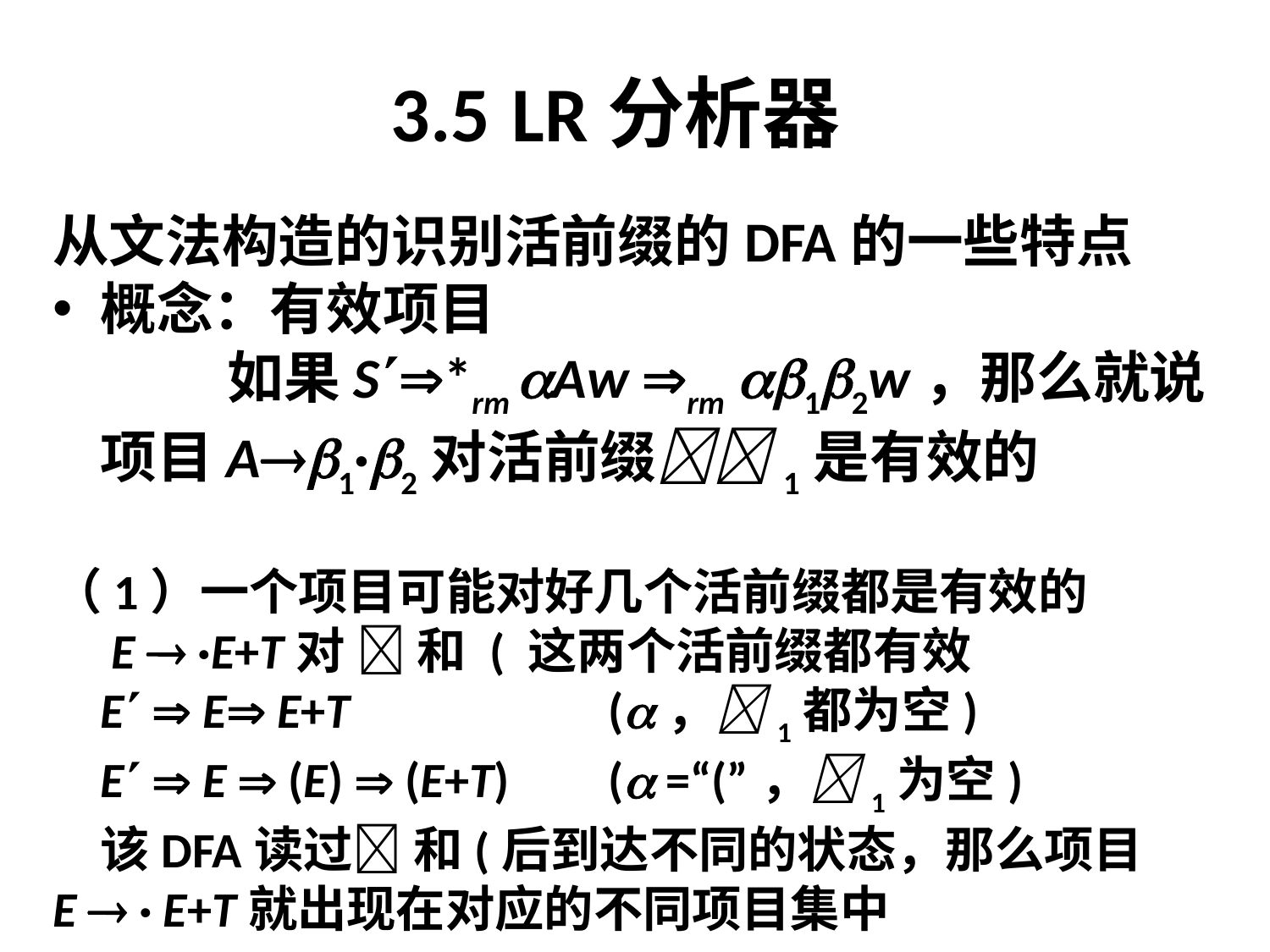

# 3.5 LR分析器
从文法构造的识别活前缀的DFA的一些特点
概念：有效项目
		如果S′⇒*rm αAw ⇒rm αβ1β2w，那么就说项目A→β1·β2对活前缀αβ1是有效的

（1）一个项目可能对好几个活前缀都是有效的
	 E → ·E+T对 ε 和 ( 这两个活前缀都有效
	E′ ⇒ E⇒ E+T			(α，β1都为空)
	E′ ⇒ E ⇒ (E) ⇒ (E+T)	(α =“(”，β1为空)
	该DFA读过ε 和(后到达不同的状态，那么项目
E → · E+T就出现在对应的不同项目集中